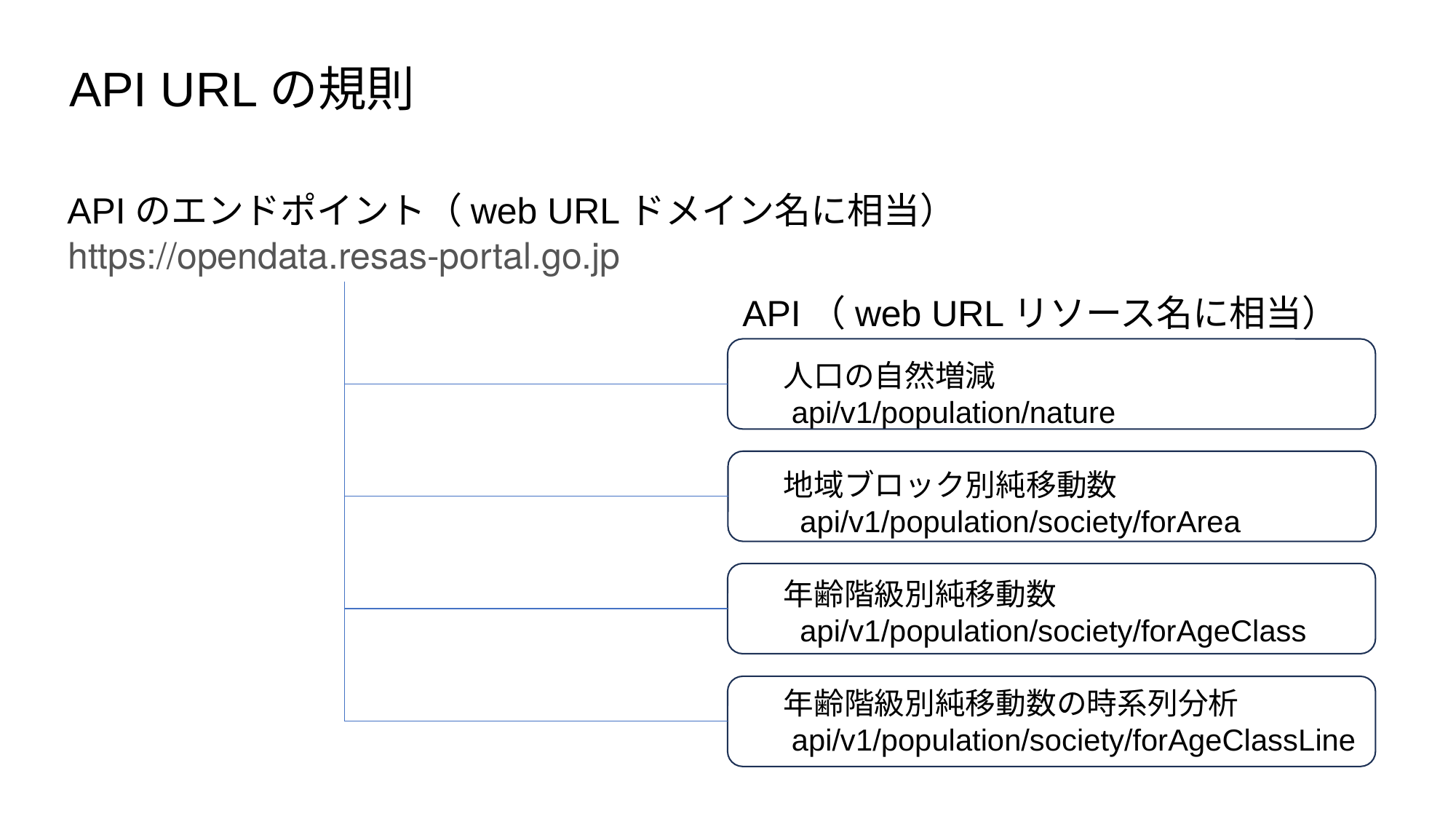

API URLの規則
APIのエンドポイント（web URLドメイン名に相当）
https://opendata.resas-portal.go.jp
API（web URLリソース名に相当）

人口の自然増減
 api/v1/population/nature

地域ブロック別純移動数
  api/v1/population/society/forArea

年齢階級別純移動数
  api/v1/population/society/forAgeClass

年齢階級別純移動数の時系列分析
 api/v1/population/society/forAgeClassLine